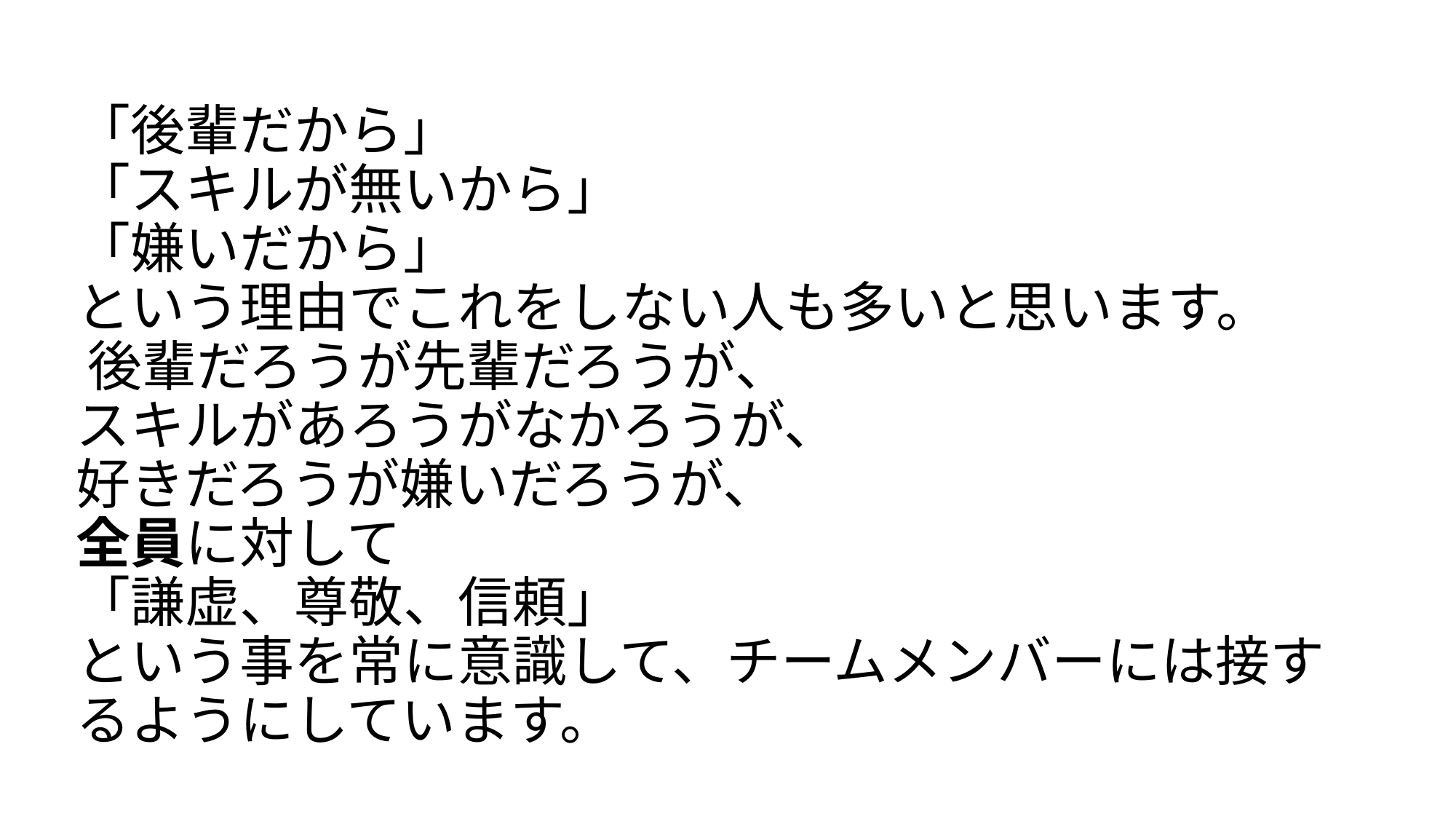

# 「後輩だから」 「スキルが無いから」 「嫌いだから」 という理由でこれをしない人も多いと思います。 後輩だろうが先輩だろうが、 スキルがあろうがなかろうが、 好きだろうが嫌いだろうが、 全員に対して 「謙虚、尊敬、信頼」 という事を常に意識して、チームメンバーには接するようにしています。